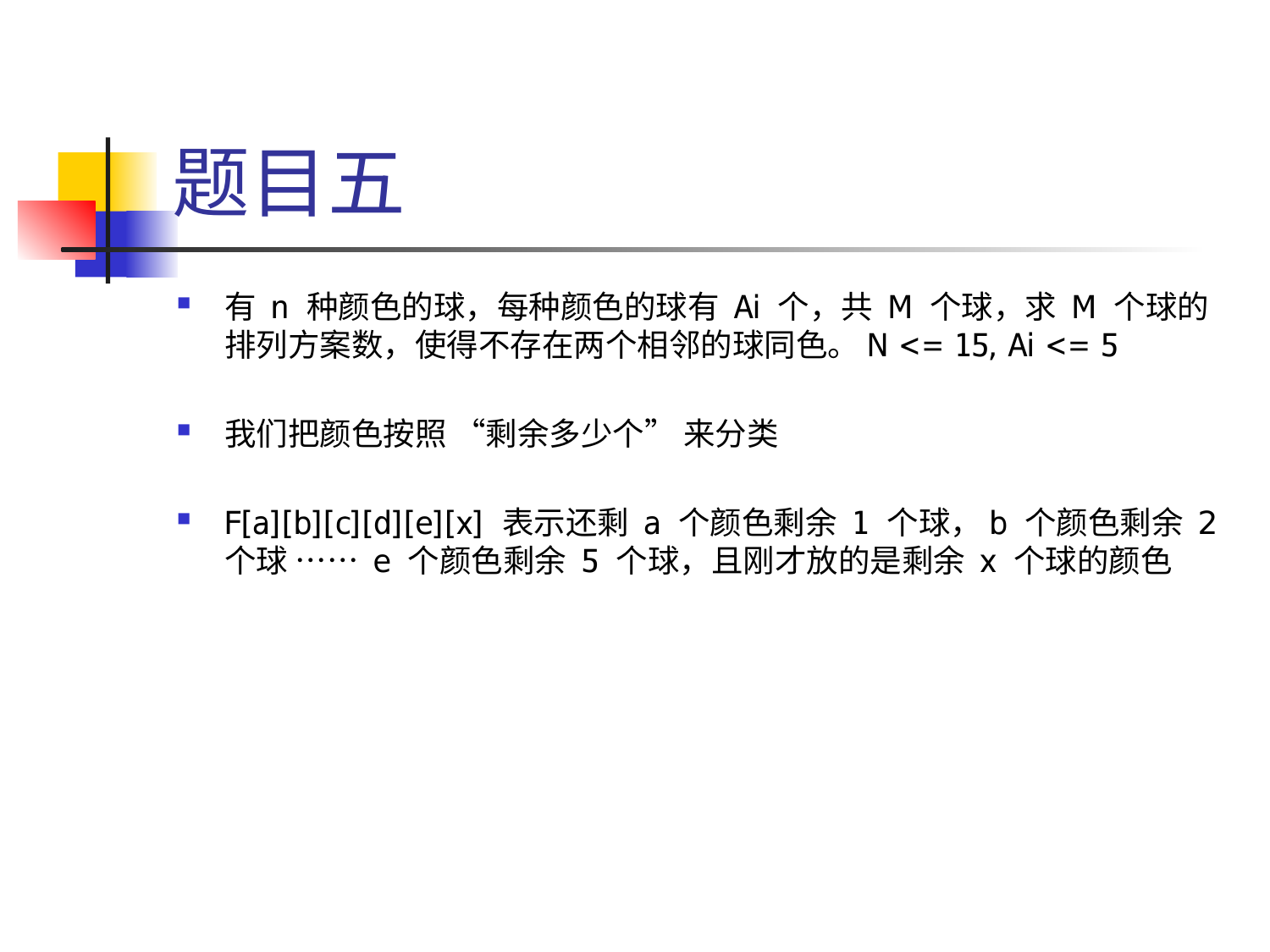

# 题目五
有 n 种颜色的球，每种颜色的球有 Ai 个，共 M 个球，求 M 个球的排列方案数，使得不存在两个相邻的球同色。N <= 15, Ai <= 5

我们把颜色按照 “剩余多少个” 来分类

F[a][b][c][d][e][x] 表示还剩 a 个颜色剩余 1 个球，b 个颜色剩余 2 个球 …… e 个颜色剩余 5 个球，且刚才放的是剩余 x 个球的颜色